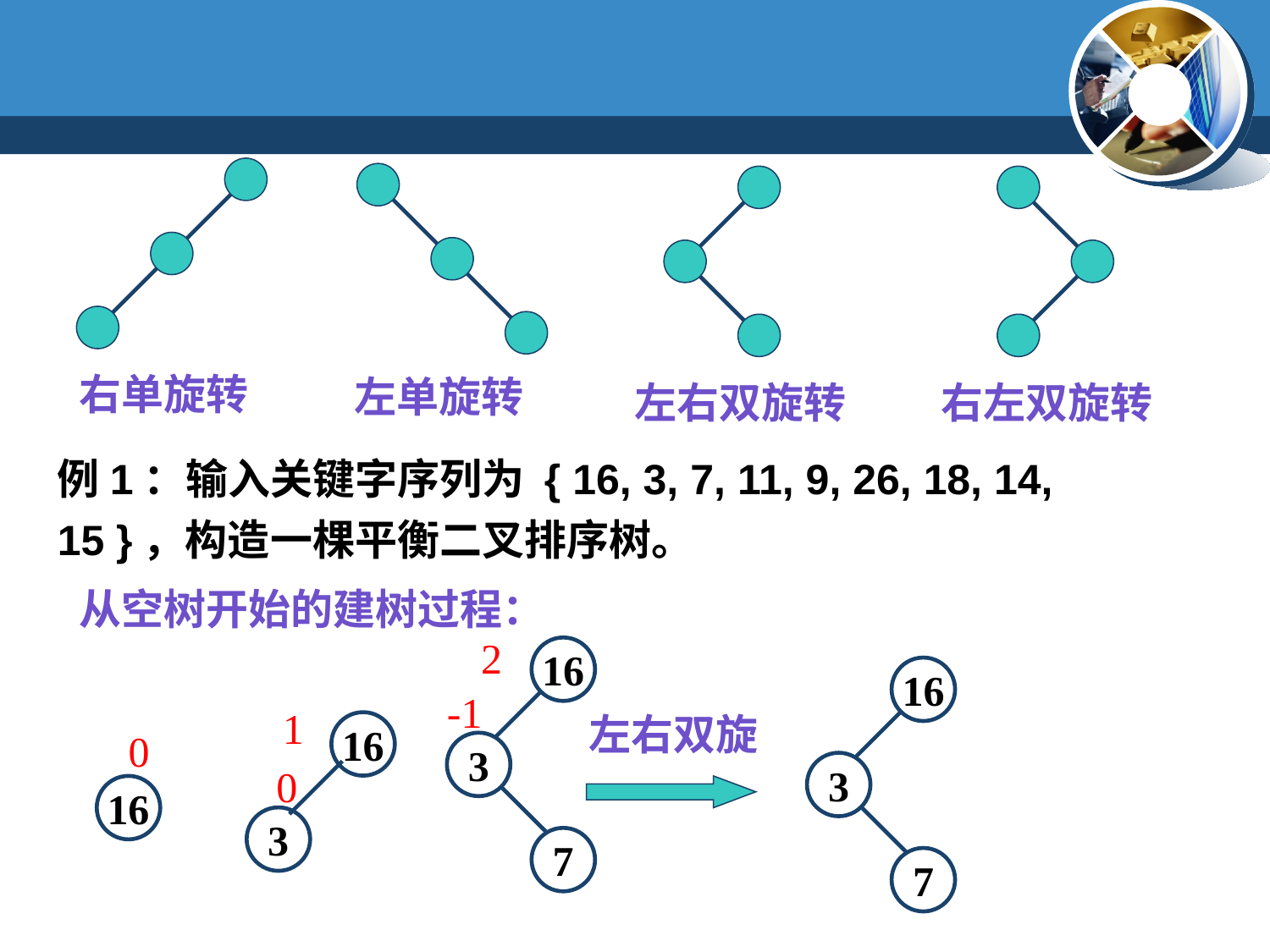

右单旋转
左单旋转
 左右双旋转
右左双旋转
例1：输入关键字序列为 { 16, 3, 7, 11, 9, 26, 18, 14, 15 }，构造一棵平衡二叉排序树。
从空树开始的建树过程：
2
16

3

7
-1
16

1
16
0

3
左右双旋
0
16
3

7